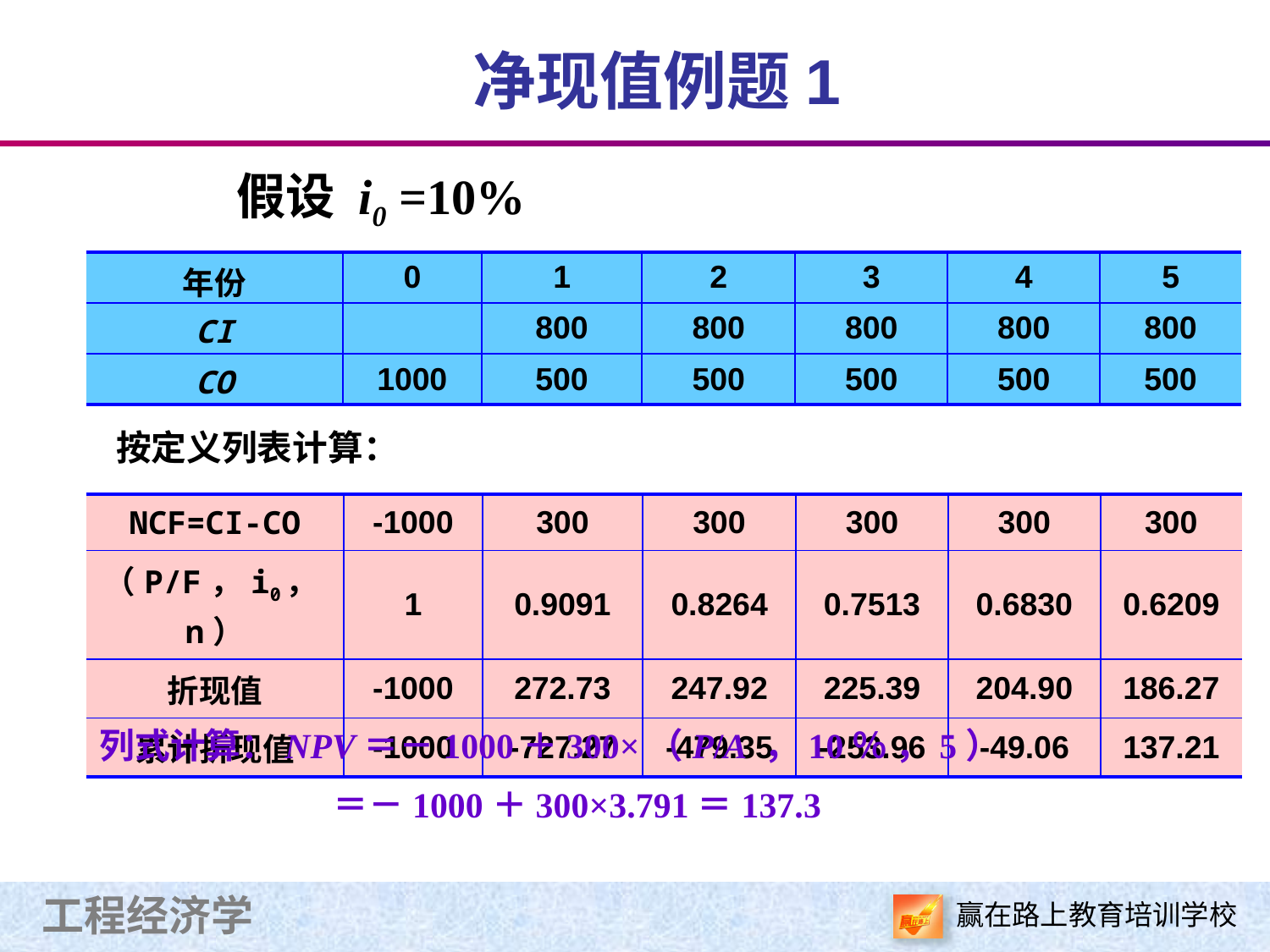

净现值例题1
 假设 i0 =10%
| 年份 | 0 | 1 | 2 | 3 | 4 | 5 |
| --- | --- | --- | --- | --- | --- | --- |
| CI |  | 800 | 800 | 800 | 800 | 800 |
| CO | 1000 | 500 | 500 | 500 | 500 | 500 |
按定义列表计算：
| NCF=CI-CO | -1000 | 300 | 300 | 300 | 300 | 300 |
| --- | --- | --- | --- | --- | --- | --- |
| （P/F，i0，n） | 1 | 0.9091 | 0.8264 | 0.7513 | 0.6830 | 0.6209 |
| 折现值 | -1000 | 272.73 | 247.92 | 225.39 | 204.90 | 186.27 |
| 累计折现值 | -1000 | -727.27 | -479.35 | -253.96 | -49.06 | 137.21 |
列式计算：NPV＝－1000＋300×（P/A ，10％ ，5）
                            ＝－1000＋300×3.791＝137.3